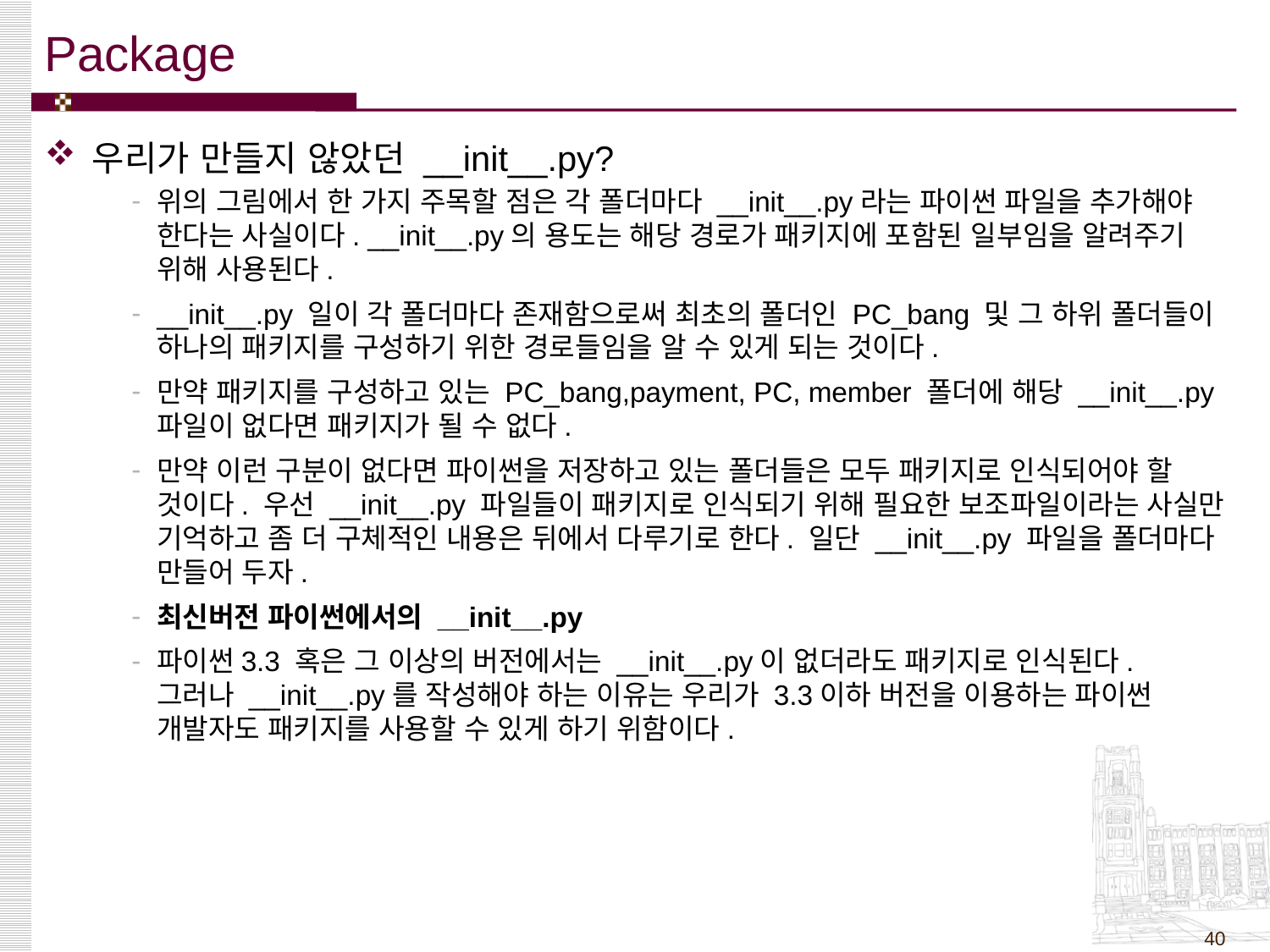

# Package
우리가 만들지 않았던 __init__.py?
위의 그림에서 한 가지 주목할 점은 각 폴더마다 __init__.py라는 파이썬 파일을 추가해야 한다는 사실이다. __init__.py의 용도는 해당 경로가 패키지에 포함된 일부임을 알려주기 위해 사용된다.
__init__.py 일이 각 폴더마다 존재함으로써 최초의 폴더인 PC_bang 및 그 하위 폴더들이 하나의 패키지를 구성하기 위한 경로들임을 알 수 있게 되는 것이다.
만약 패키지를 구성하고 있는 PC_bang,payment, PC, member 폴더에 해당 __init__.py 파일이 없다면 패키지가 될 수 없다.
만약 이런 구분이 없다면 파이썬을 저장하고 있는 폴더들은 모두 패키지로 인식되어야 할 것이다. 우선 __init__.py 파일들이 패키지로 인식되기 위해 필요한 보조파일이라는 사실만 기억하고 좀 더 구체적인 내용은 뒤에서 다루기로 한다. 일단 __init__.py 파일을 폴더마다 만들어 두자.
최신버전 파이썬에서의 __init__.py
파이썬3.3 혹은 그 이상의 버전에서는 __init__.py이 없더라도 패키지로 인식된다. 그러나 __init__.py를 작성해야 하는 이유는 우리가 3.3이하 버전을 이용하는 파이썬 개발자도 패키지를 사용할 수 있게 하기 위함이다.